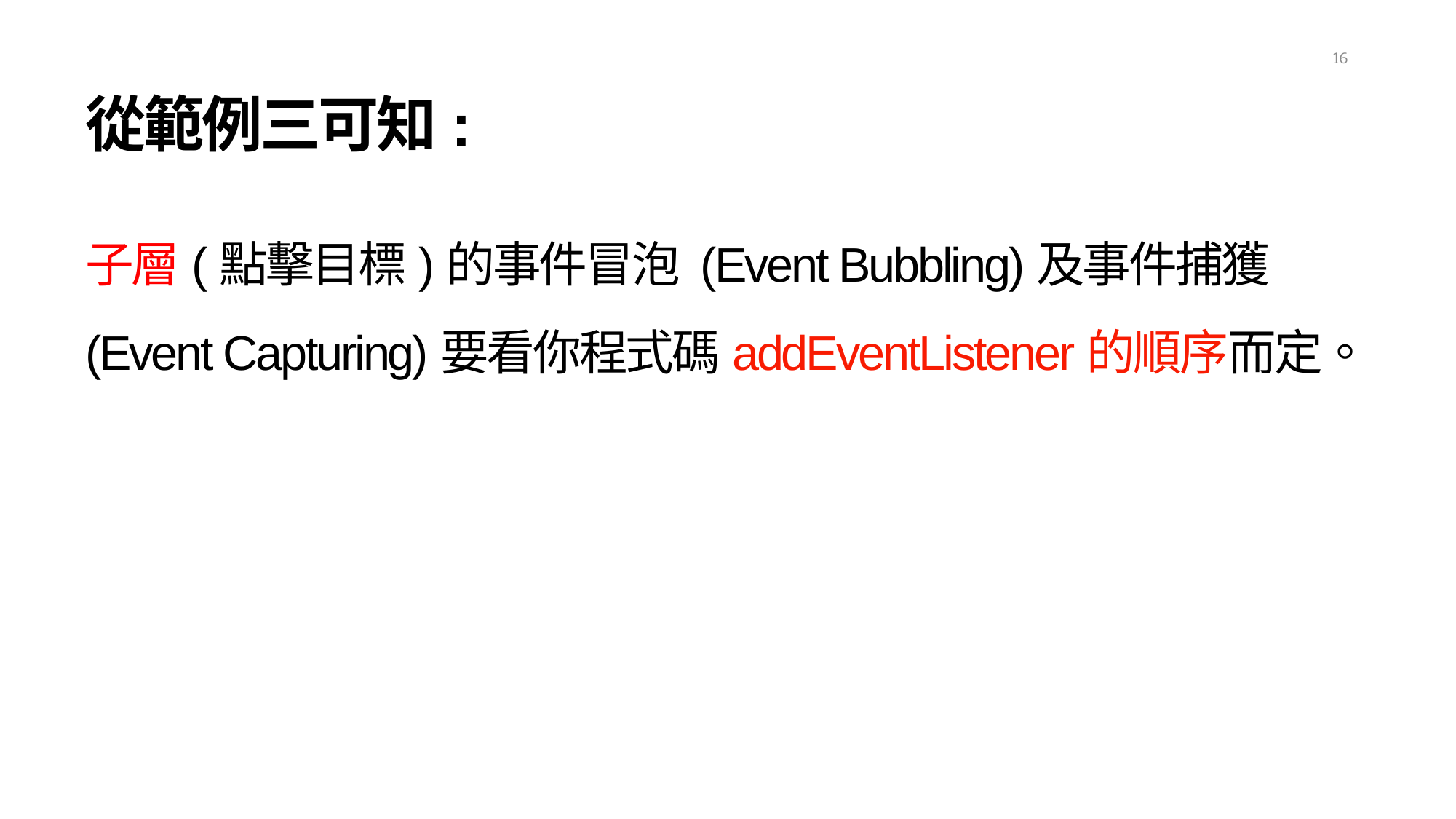

16
從範例三可知:
子層(點擊目標)的事件冒泡 (Event Bubbling)及事件捕獲 (Event Capturing)要看你程式碼addEventListener的順序而定。